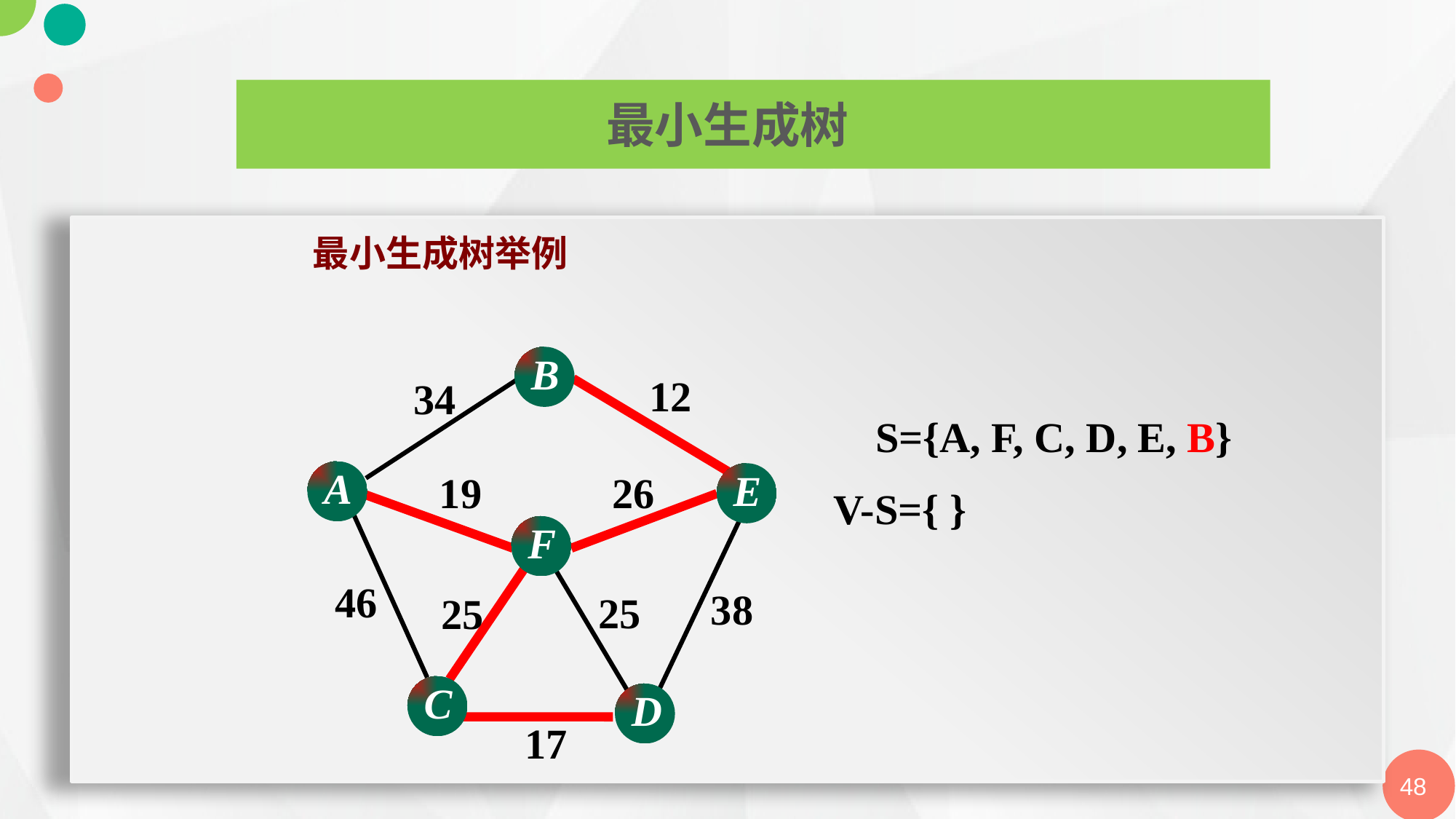

最小生成树
最小生成树举例
B

12
34

    S={A, F, C, D, E, B}
V-S={ }
A

E

19
26

F

46
38
25
25
C

D

17